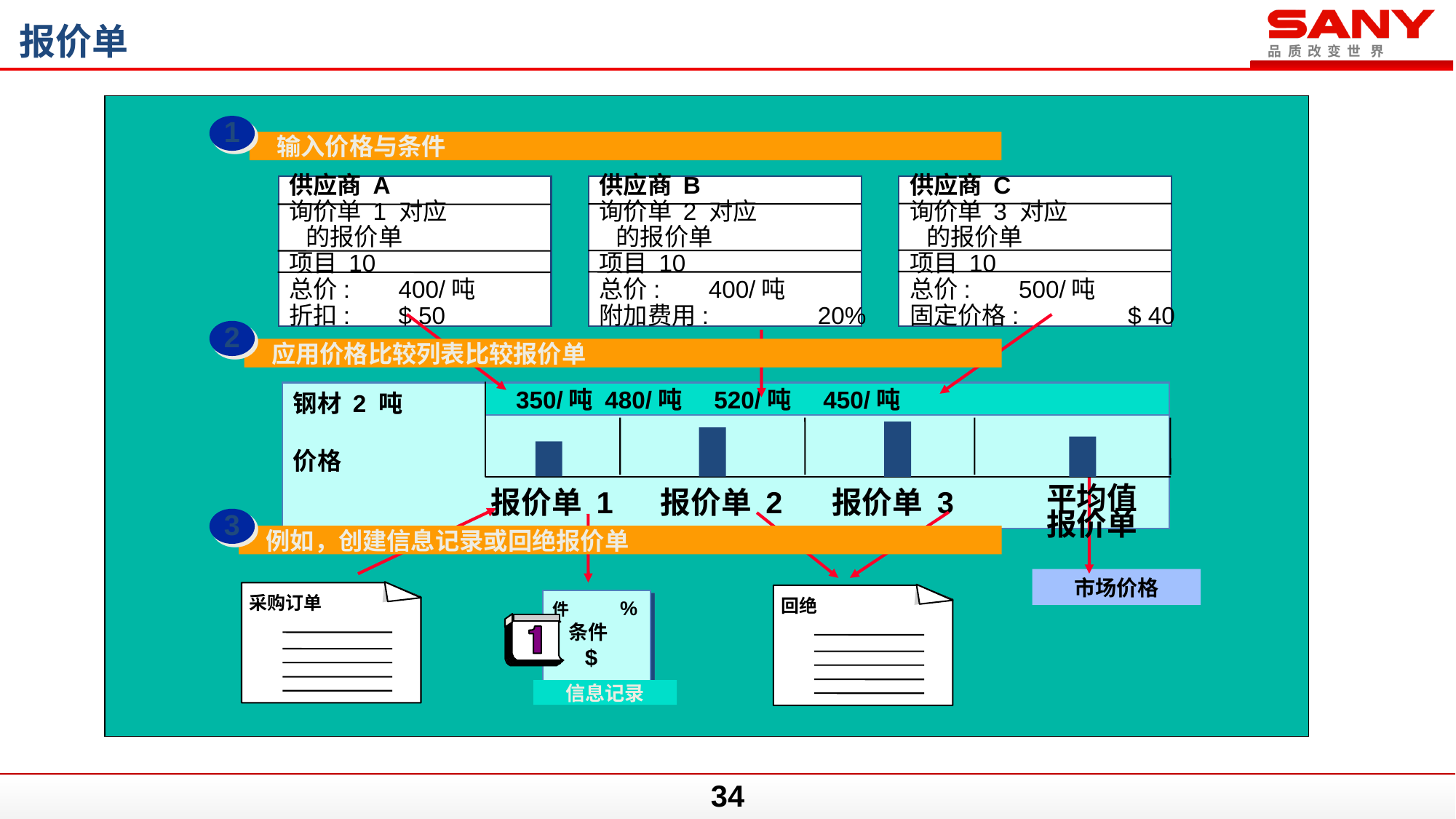

报价单

1
输入价格与条件
供应商 A
询价单 1 对应
  的报价单
项目 10
总价:	400/吨
折扣:	$ 50
供应商 B
询价单 2 对应
  的报价单
项目 10
总价:	400/吨
附加费用:	20%
供应商 C
询价单 3 对应
  的报价单
项目 10
总价:	500/吨
固定价格:	$ 40

2

应用价格比较列表比较报价单

钢材 2 吨
价格
   350/吨	480/吨	520/吨	450/吨

报价单 1
报价单 2
报价单 3
平均值
报价单

3

例如，创建信息记录或回绝报价单
市场价格

采购订单

回绝

件          %
  条件
     $

信息记录